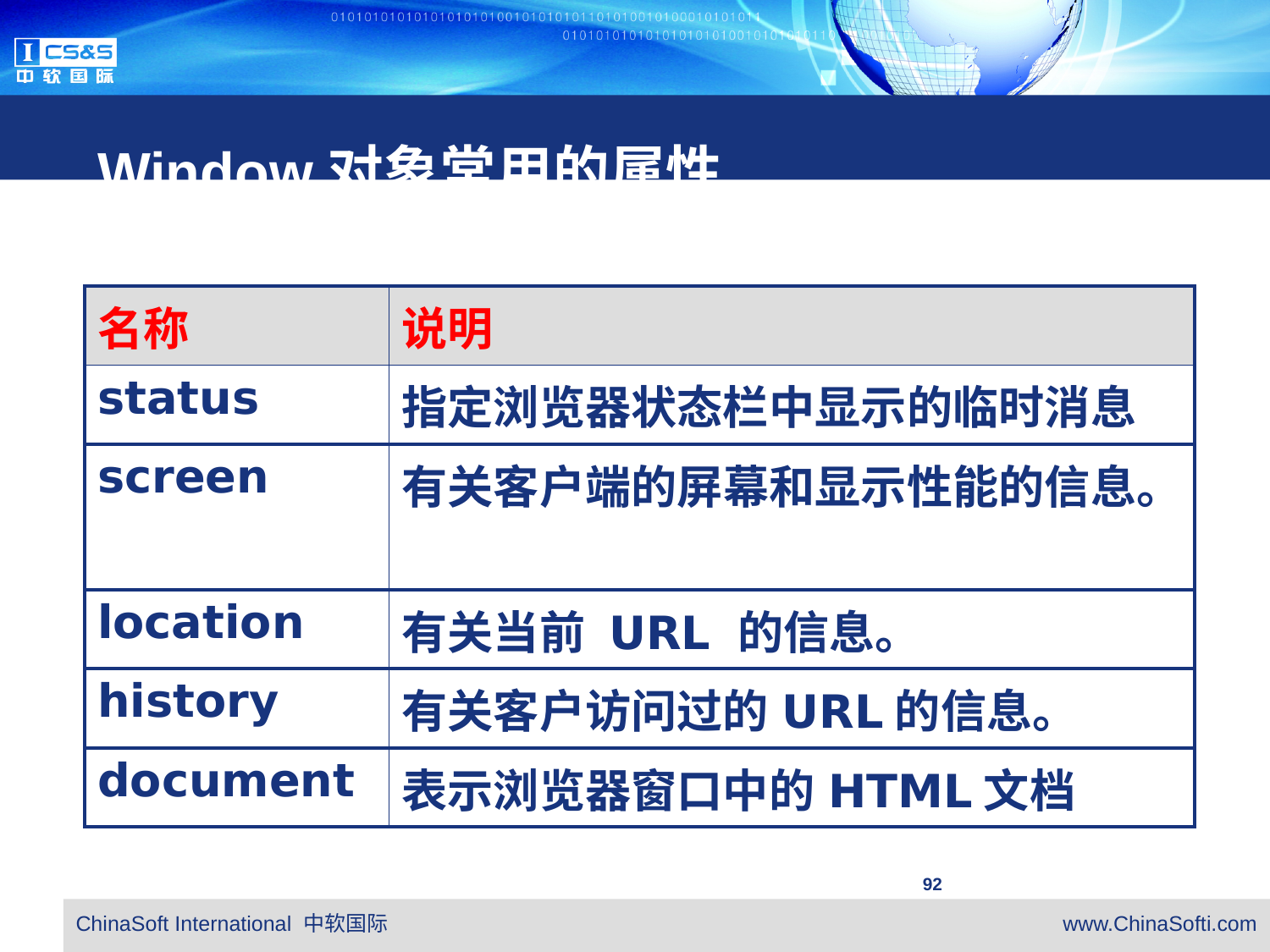

Window对象常用的属性
| 名称 | 说明 |
| --- | --- |
| status | 指定浏览器状态栏中显示的临时消息 |
| screen | 有关客户端的屏幕和显示性能的信息。 |
| location | 有关当前 URL 的信息。 |
| history | 有关客户访问过的URL的信息。 |
| document | 表示浏览器窗口中的HTML文档 |
92